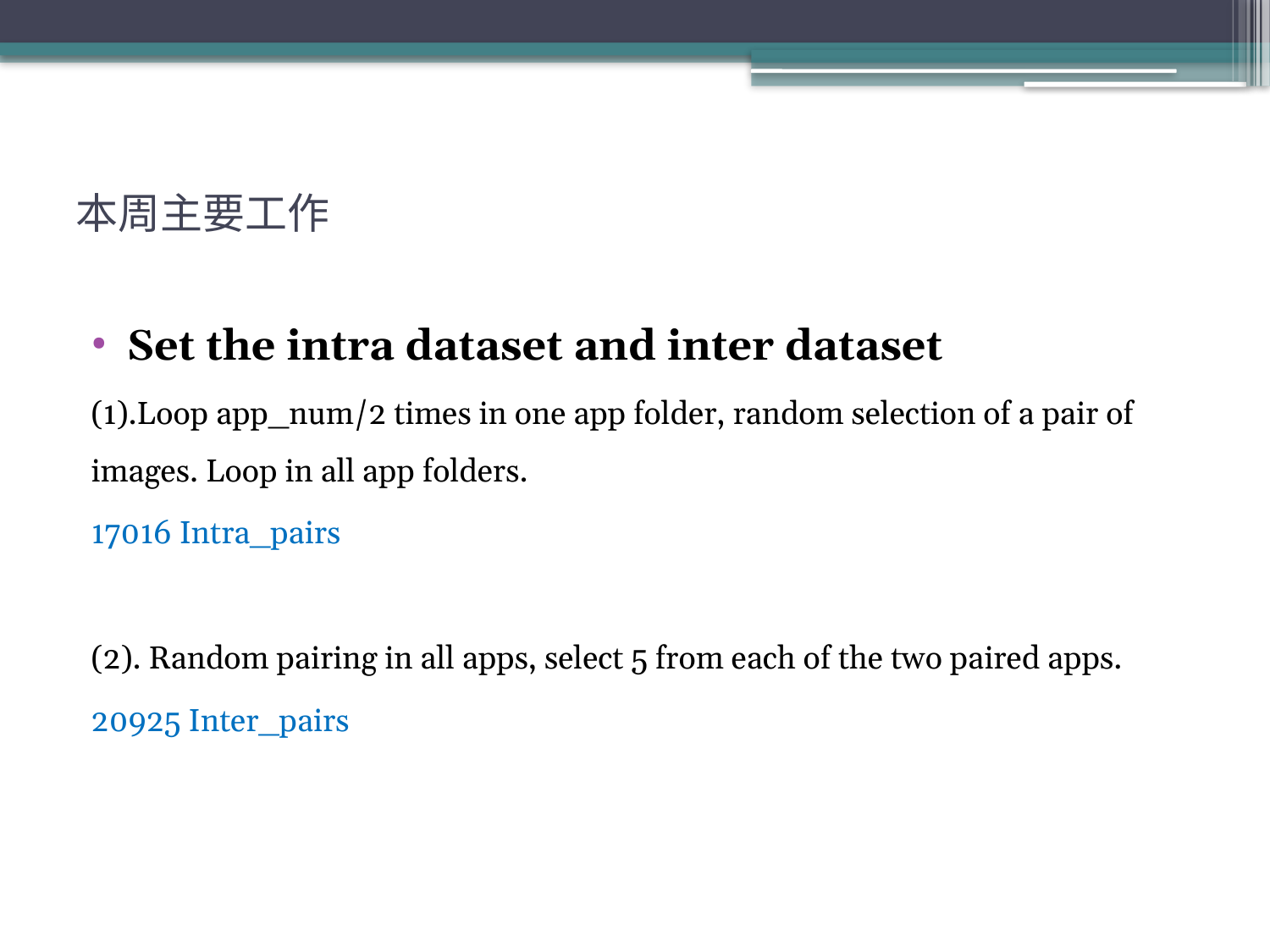

# 本周主要工作
Set the intra dataset and inter dataset
(1).Loop app_num/2 times in one app folder, random selection of a pair of images. Loop in all app folders.
17016 Intra_pairs

(2). Random pairing in all apps, select 5 from each of the two paired apps.
20925 Inter_pairs